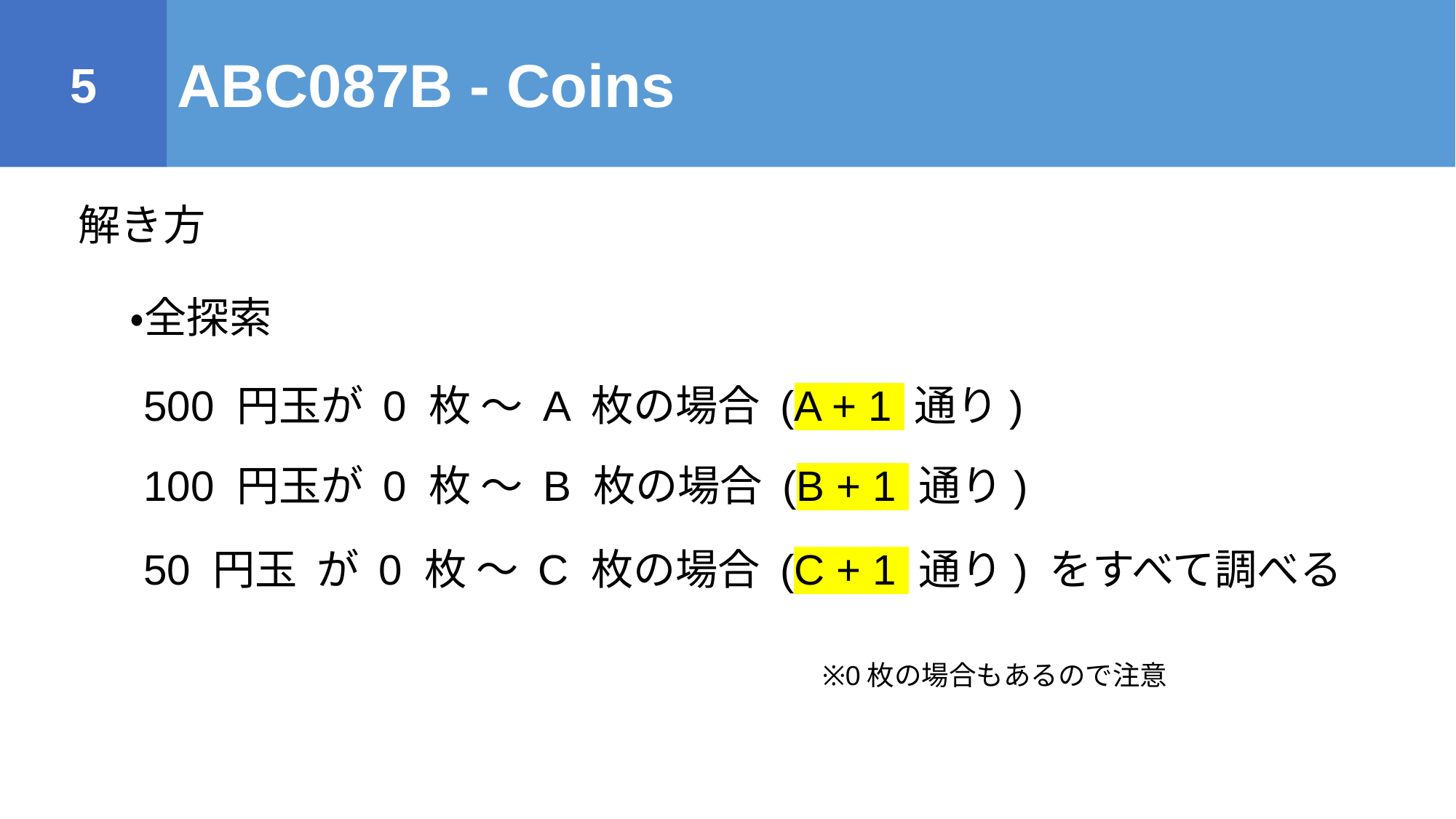

5
ABC087B - Coins
解き方
・全探索
500 円玉が 0 枚 〜 A 枚の場合 (A + 1 通り)

100 円玉が 0 枚 〜 B 枚の場合 (B + 1 通り)

50 円玉  が 0 枚 〜 C 枚の場合 (C + 1 通り) をすべて調べる

※0枚の場合もあるので注意